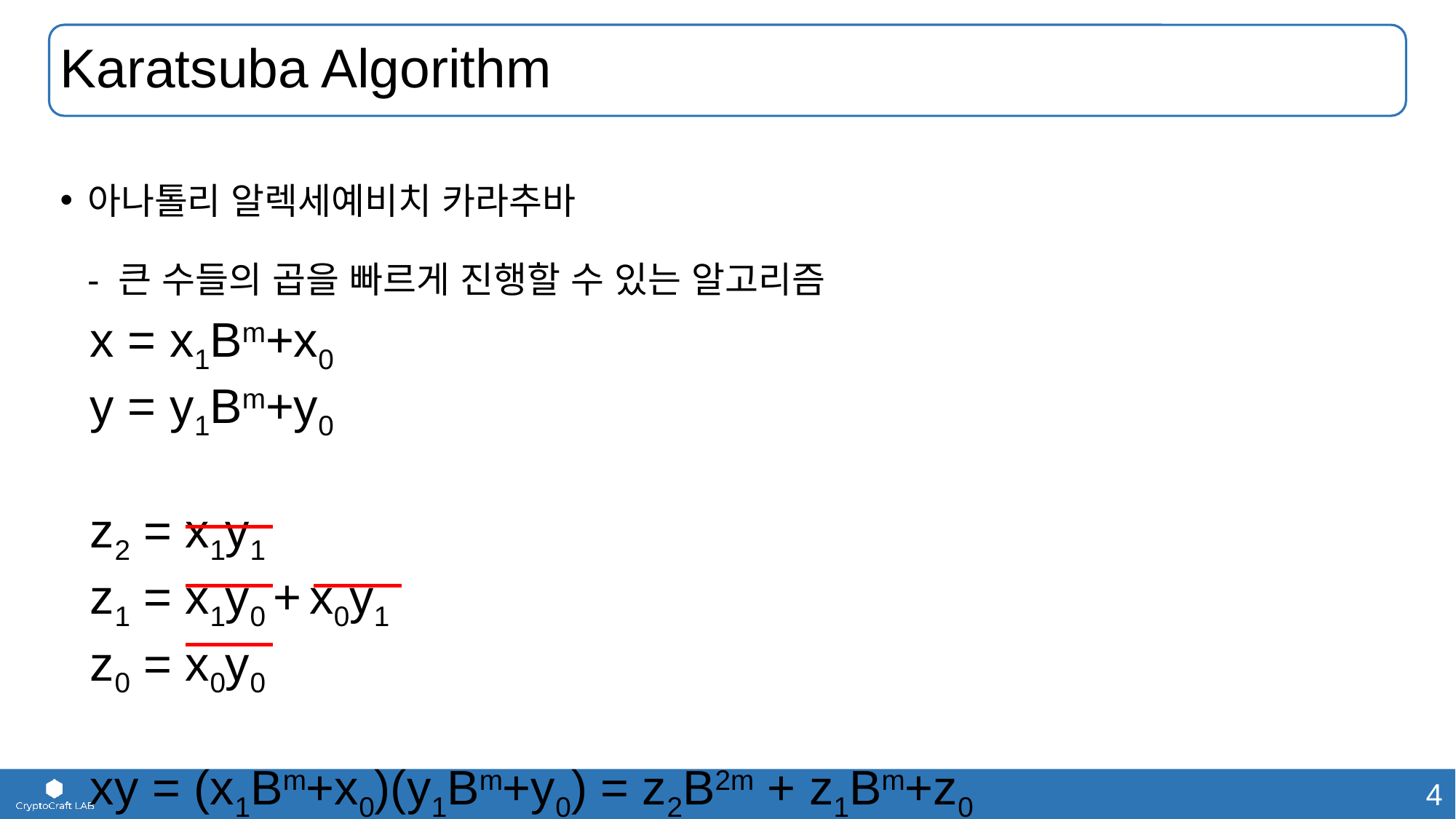

# Karatsuba Algorithm
아나톨리 알렉세예비치 카라추바
- 큰 수들의 곱을 빠르게 진행할 수 있는 알고리즘
x = x1Bm+x0
y = y1Bm+y0
z2 = x1y1
z1 = x1y0 + x0y1
z0 = x0y0
xy = (x1Bm+x0)(y1Bm+y0) = z2B2m + z1Bm+z0